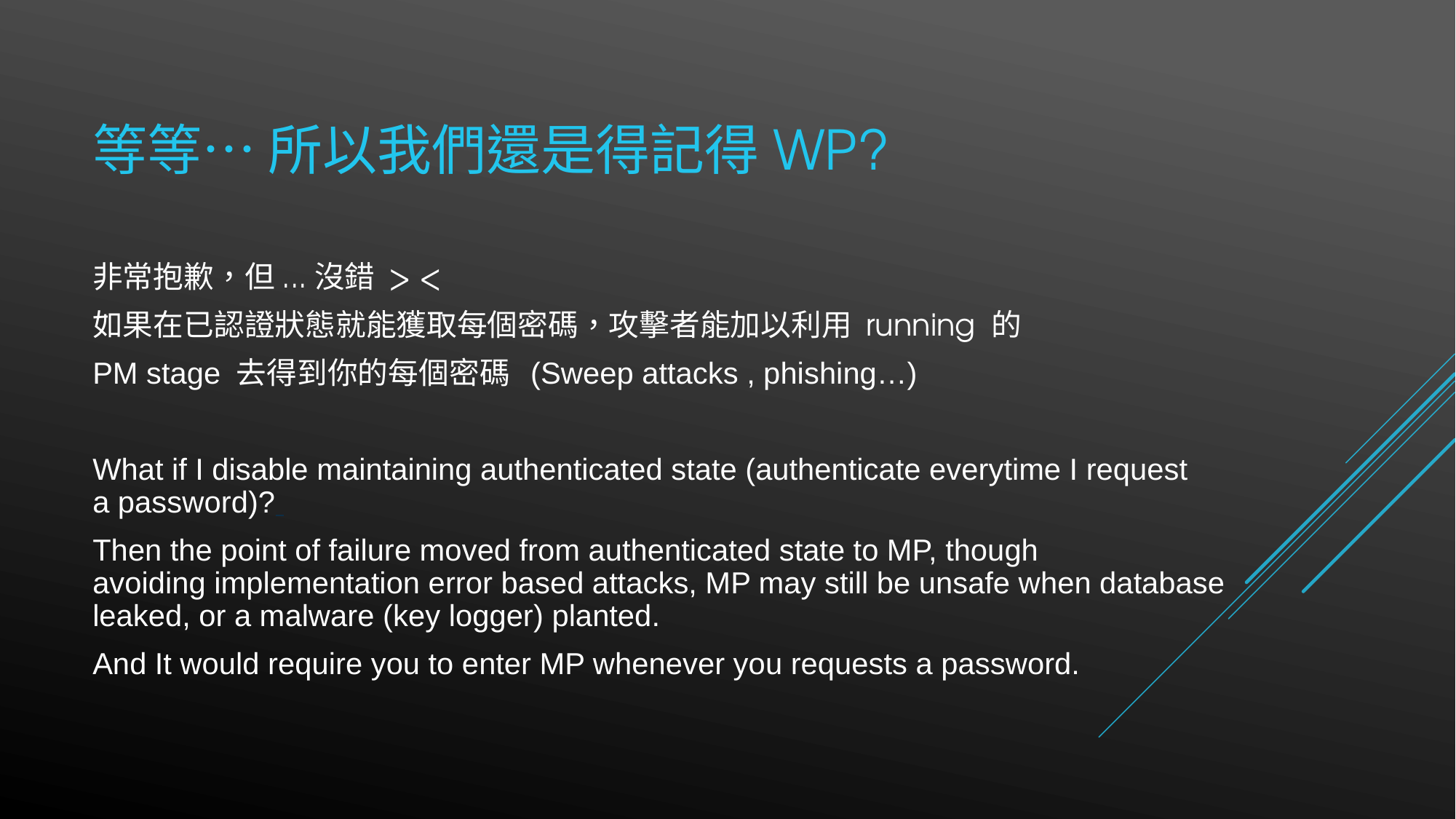

# 等等… 所以我們還是得記得WP?
非常抱歉，但...沒錯 > <
如果在已認證狀態就能獲取每個密碼，攻擊者能加以利用 running 的
PM stage 去得到你的每個密碼  (Sweep attacks , phishing…)

What if I disable maintaining authenticated state (authenticate everytime I request a password)?
Then the point of failure moved from authenticated state to MP, though avoiding implementation error based attacks, MP may still be unsafe when database leaked, or a malware (key logger) planted.
And It would require you to enter MP whenever you requests a password.